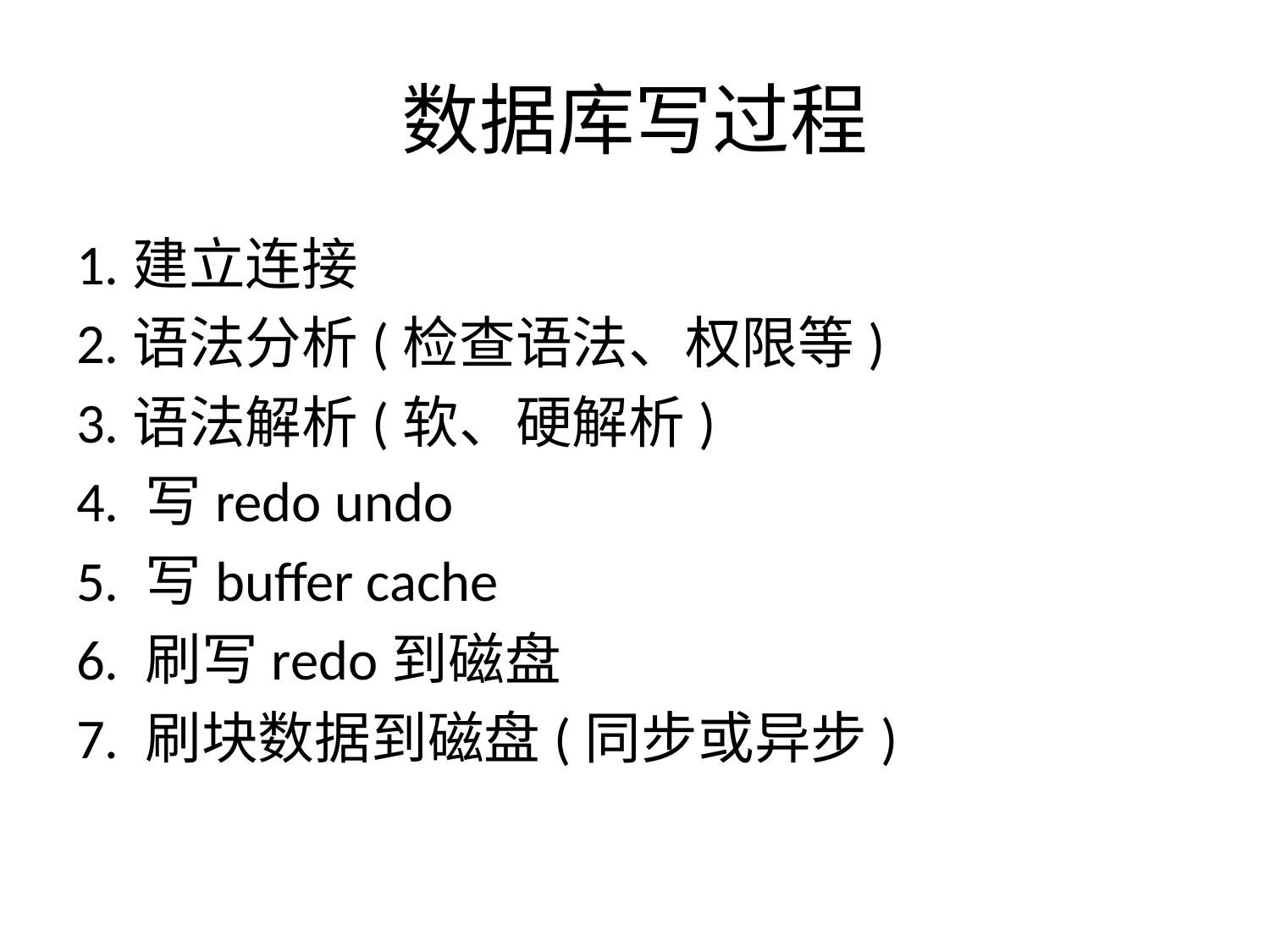

# 数据库写过程
1.建立连接
2.语法分析(检查语法、权限等)
3.语法解析(软、硬解析)
4. 写redo undo
5. 写buffer cache
6. 刷写redo到磁盘
7. 刷块数据到磁盘(同步或异步)